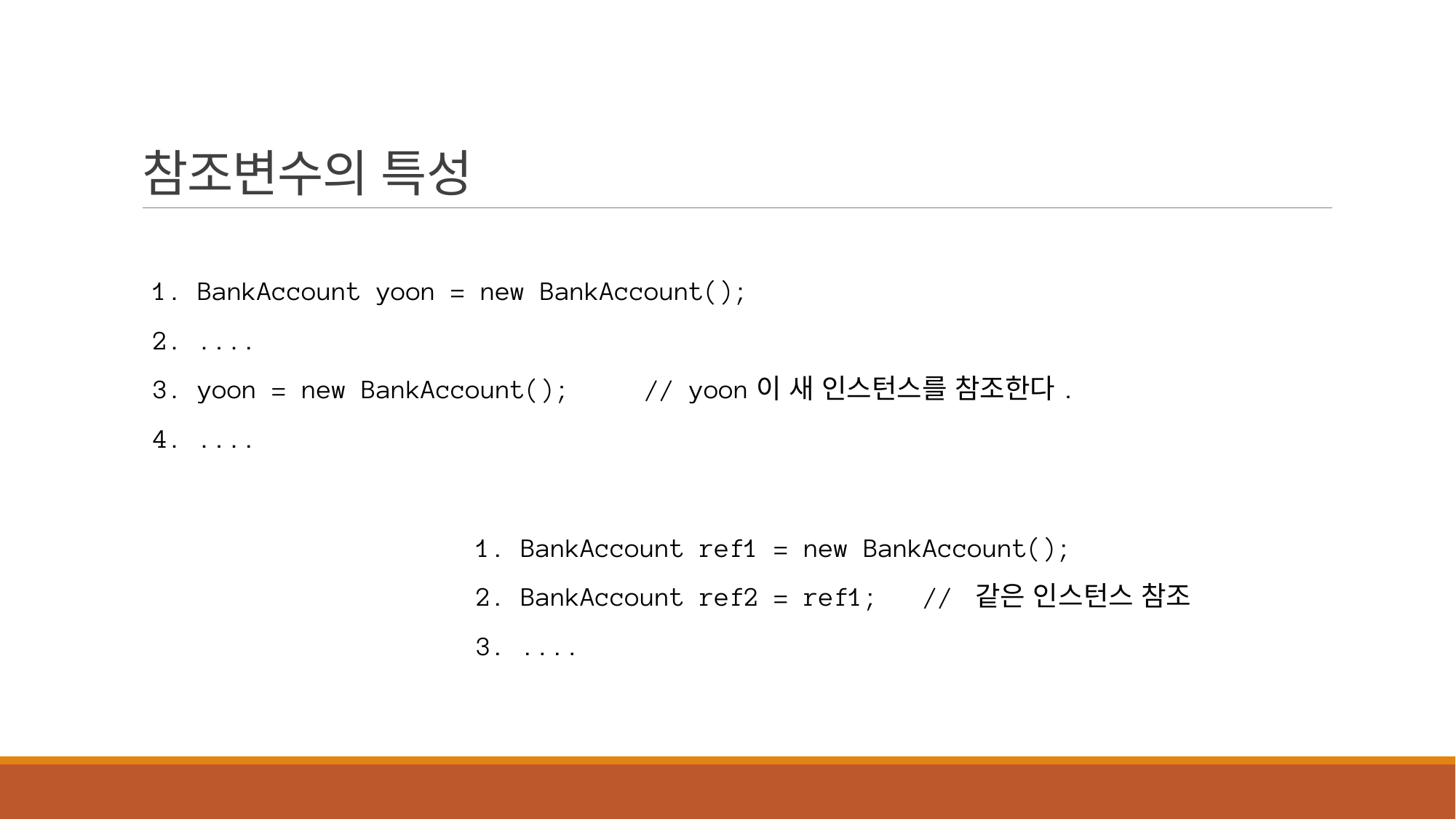

참조변수의 특성
1. BankAccount yoon = new BankAccount();
2. ....
3. yoon = new BankAccount();     // yoon이 새 인스턴스를 참조한다.
4. ....
1. BankAccount ref1 = new BankAccount();
2. BankAccount ref2 = ref1;   // 같은 인스턴스 참조
3. ....